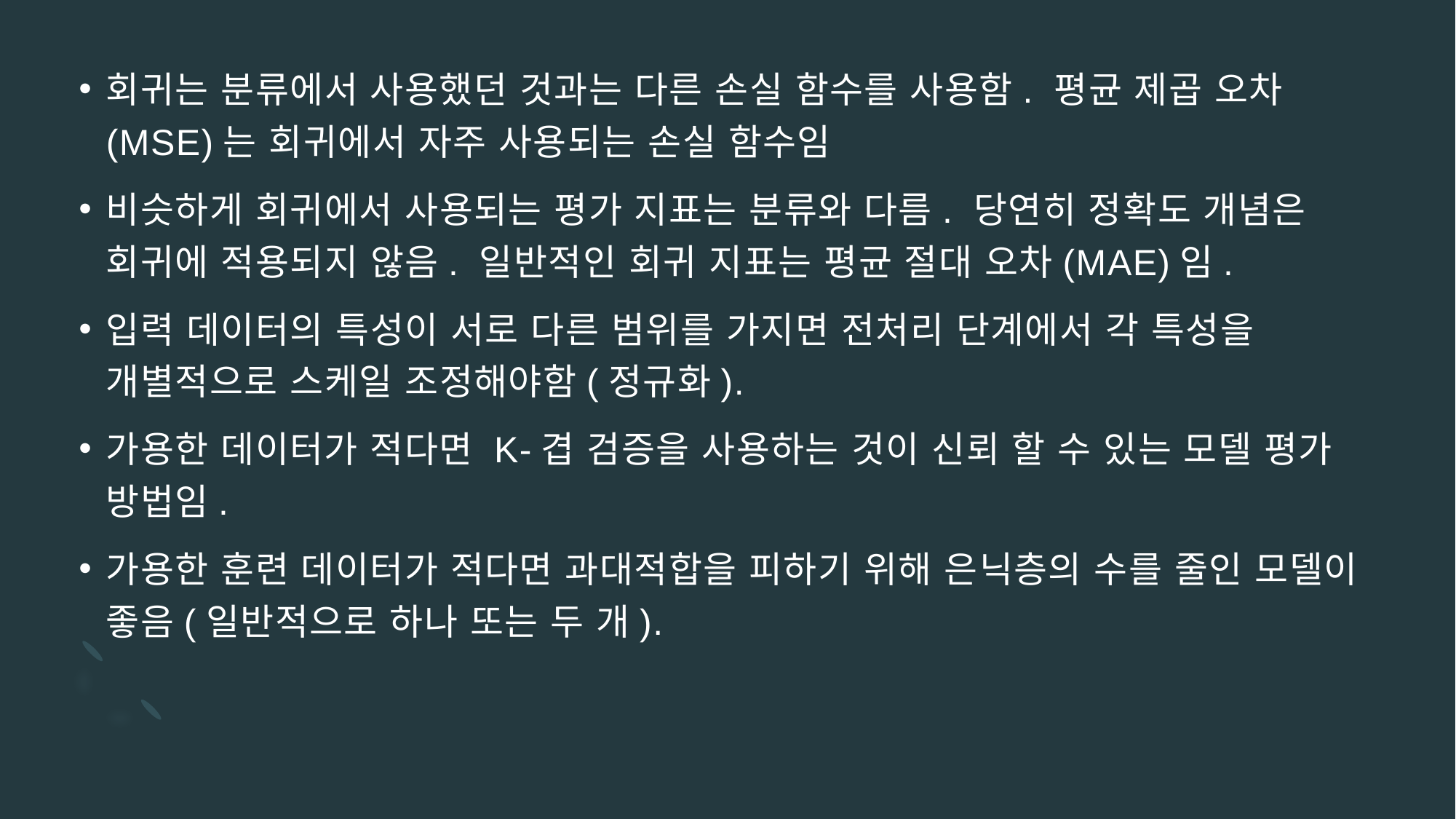

회귀는 분류에서 사용했던 것과는 다른 손실 함수를 사용함. 평균 제곱 오차(MSE)는 회귀에서 자주 사용되는 손실 함수임
비슷하게 회귀에서 사용되는 평가 지표는 분류와 다름. 당연히 정확도 개념은 회귀에 적용되지 않음. 일반적인 회귀 지표는 평균 절대 오차(MAE)임.
입력 데이터의 특성이 서로 다른 범위를 가지면 전처리 단계에서 각 특성을 개별적으로 스케일 조정해야함(정규화).
가용한 데이터가 적다면 K-겹 검증을 사용하는 것이 신뢰 할 수 있는 모델 평가 방법임.
가용한 훈련 데이터가 적다면 과대적합을 피하기 위해 은닉층의 수를 줄인 모델이 좋음(일반적으로 하나 또는 두 개).